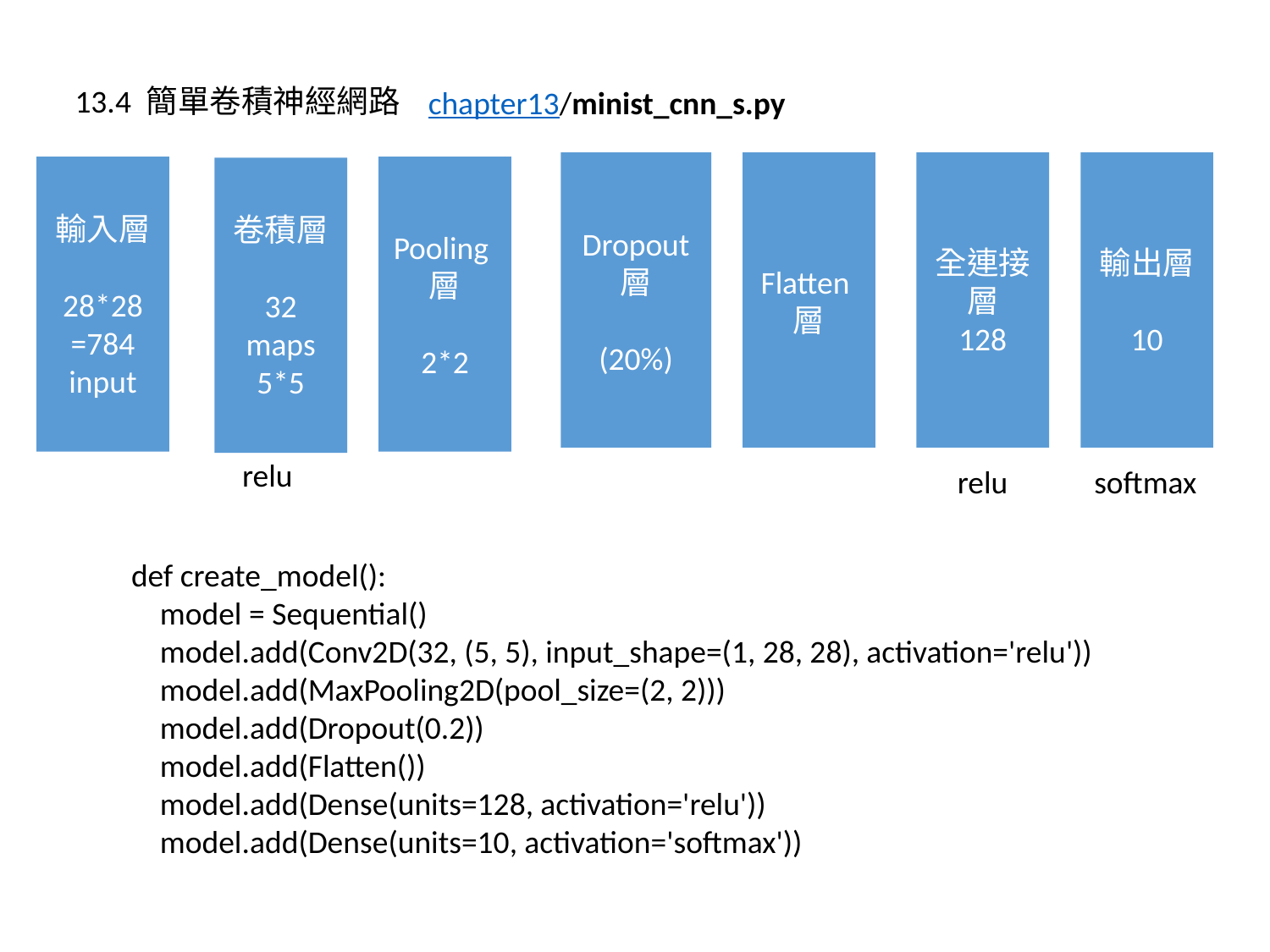

13.4 簡單卷積神經網路

chapter13/minist_cnn_s.py
Dropout
層

(20%)
Flatten層
全連接層
128
輸出層

10
輸入層

28*28
=784
input
Pooling層

2*2
卷積層

32 maps
5*5
relu
relu
softmax
def create_model():
    model = Sequential()
    model.add(Conv2D(32, (5, 5), input_shape=(1, 28, 28), activation='relu'))
    model.add(MaxPooling2D(pool_size=(2, 2)))
    model.add(Dropout(0.2))
    model.add(Flatten())
    model.add(Dense(units=128, activation='relu'))
    model.add(Dense(units=10, activation='softmax'))